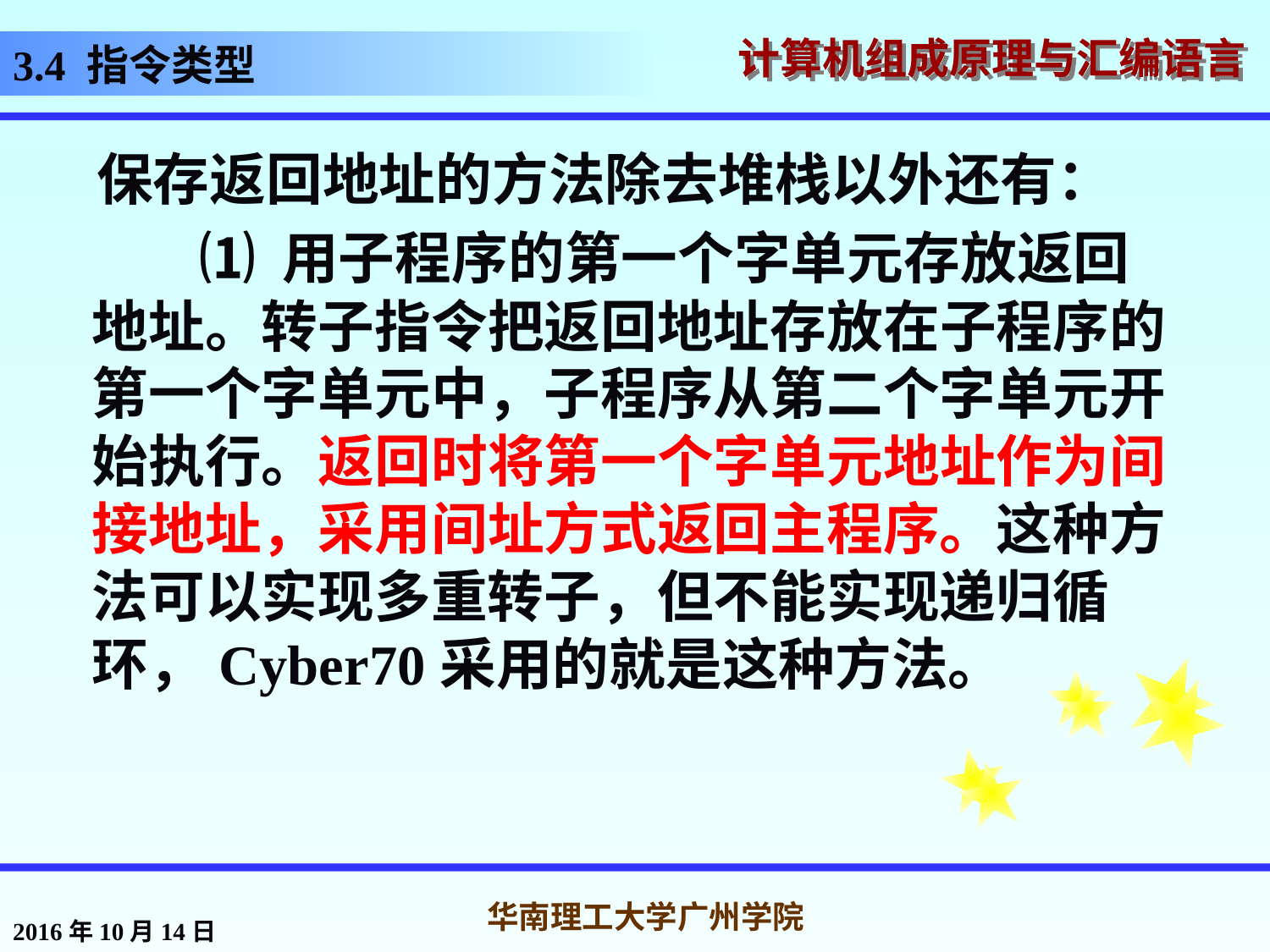

3.4 指令类型
   保存返回地址的方法除去堆栈以外还有：
            ⑴ 用子程序的第一个字单元存放返回地址。转子指令把返回地址存放在子程序的第一个字单元中，子程序从第二个字单元开始执行。返回时将第一个字单元地址作为间接地址，采用间址方式返回主程序。这种方法可以实现多重转子，但不能实现递归循环，Cyber70采用的就是这种方法。
2016年10月14日
华南理工大学广州学院